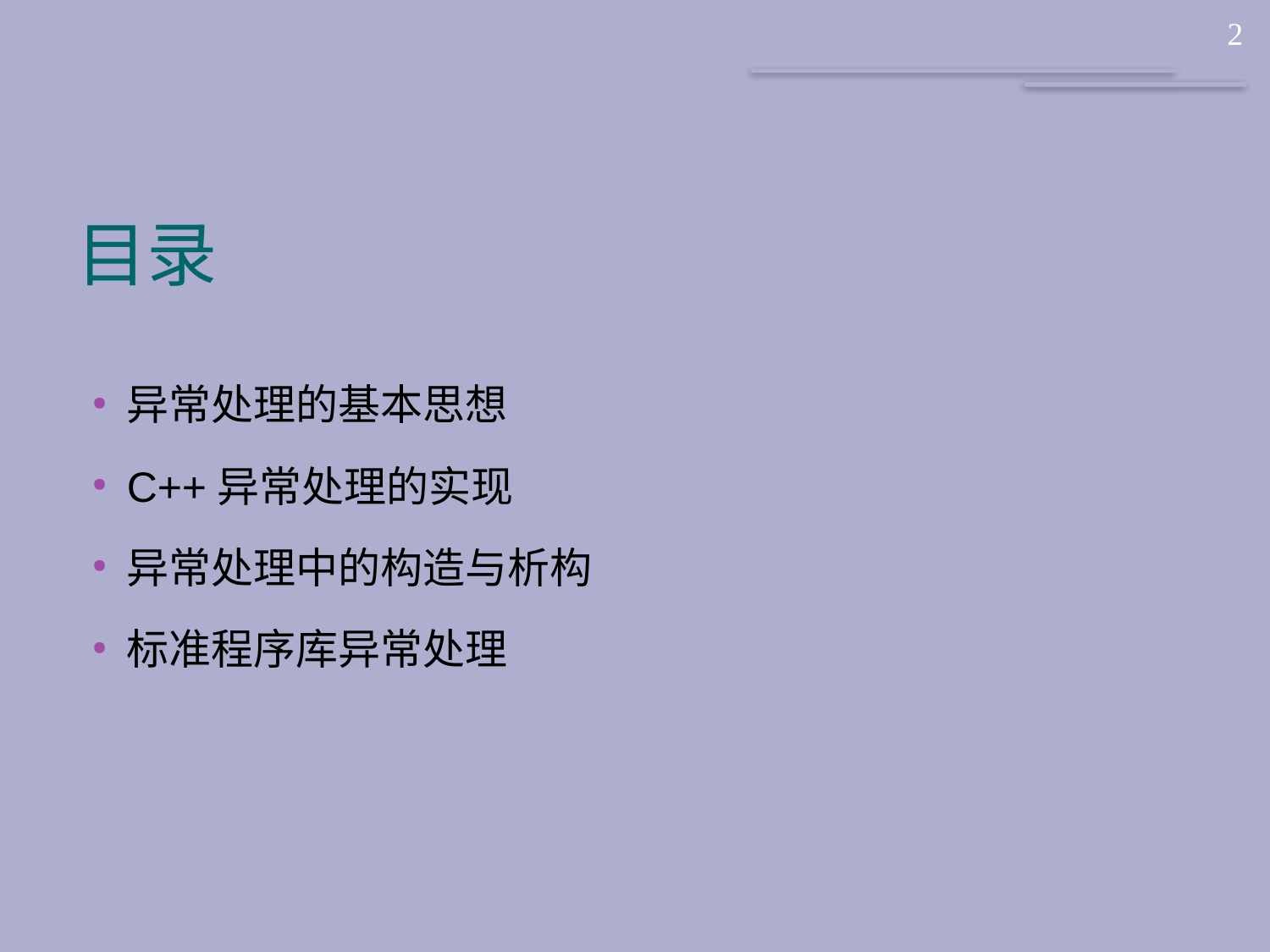

2
# 目录
异常处理的基本思想
C++异常处理的实现
异常处理中的构造与析构
标准程序库异常处理